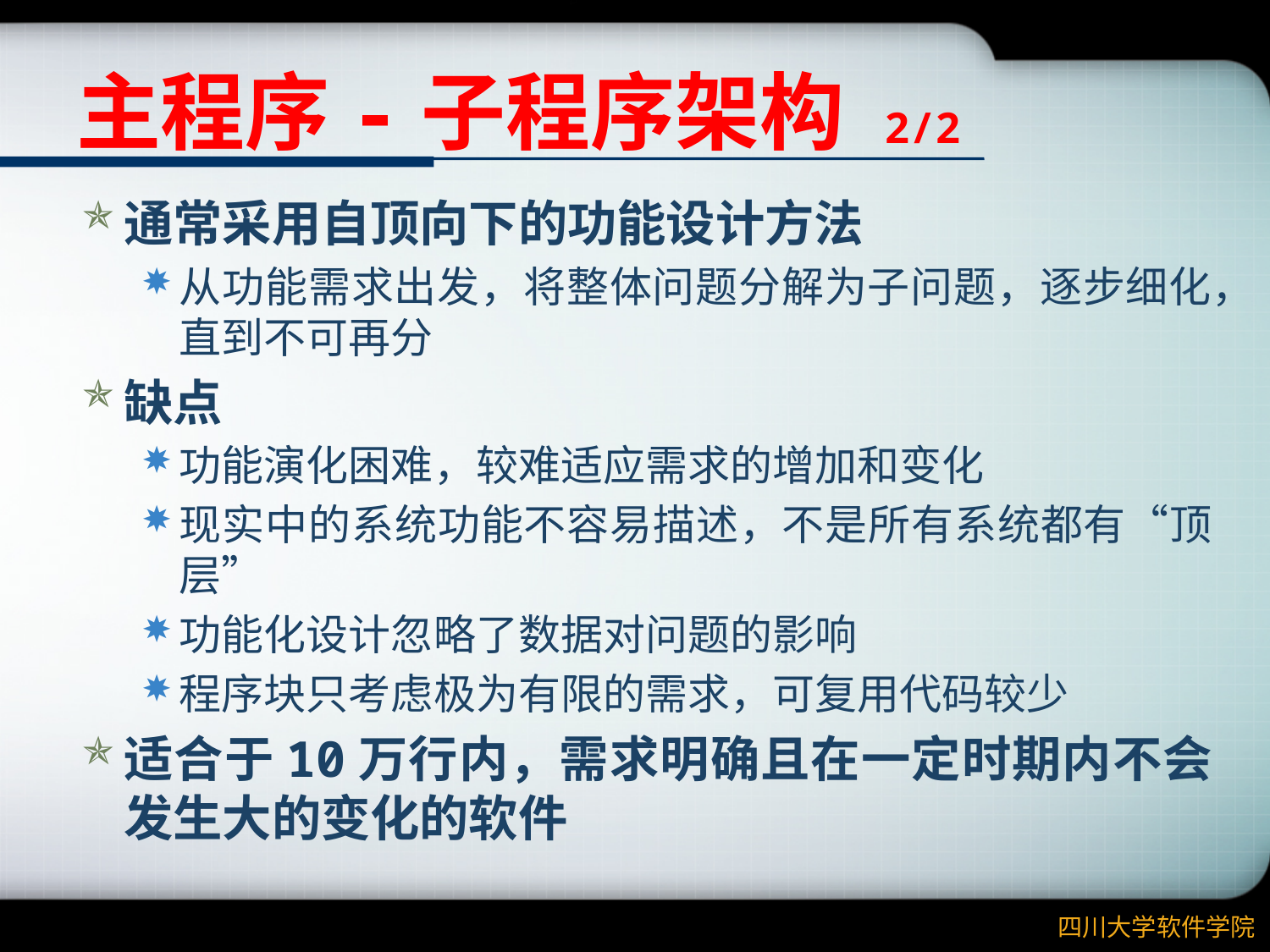

# 主程序-子程序架构 2/2
通常采用自顶向下的功能设计方法
从功能需求出发，将整体问题分解为子问题，逐步细化，直到不可再分
缺点
功能演化困难，较难适应需求的增加和变化
现实中的系统功能不容易描述，不是所有系统都有“顶层”
功能化设计忽略了数据对问题的影响
程序块只考虑极为有限的需求，可复用代码较少
适合于10万行内，需求明确且在一定时期内不会发生大的变化的软件